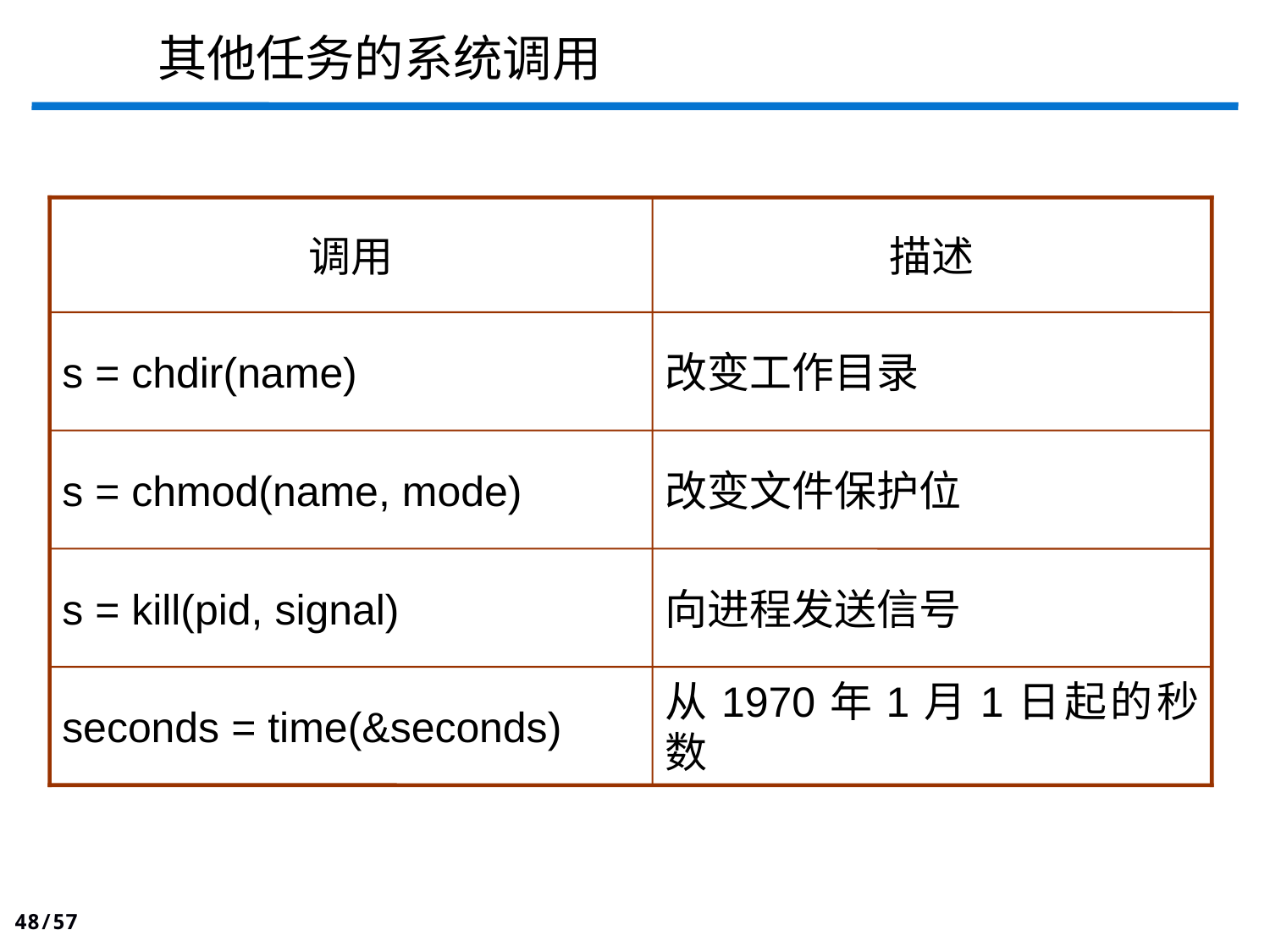

# 其他任务的系统调用
调用

描述

s = chdir(name)

改变工作目录
s = chmod(name, mode)

改变文件保护位
s = kill(pid, signal)

向进程发送信号
seconds = time(&seconds)

从1970年1月1日起的秒数